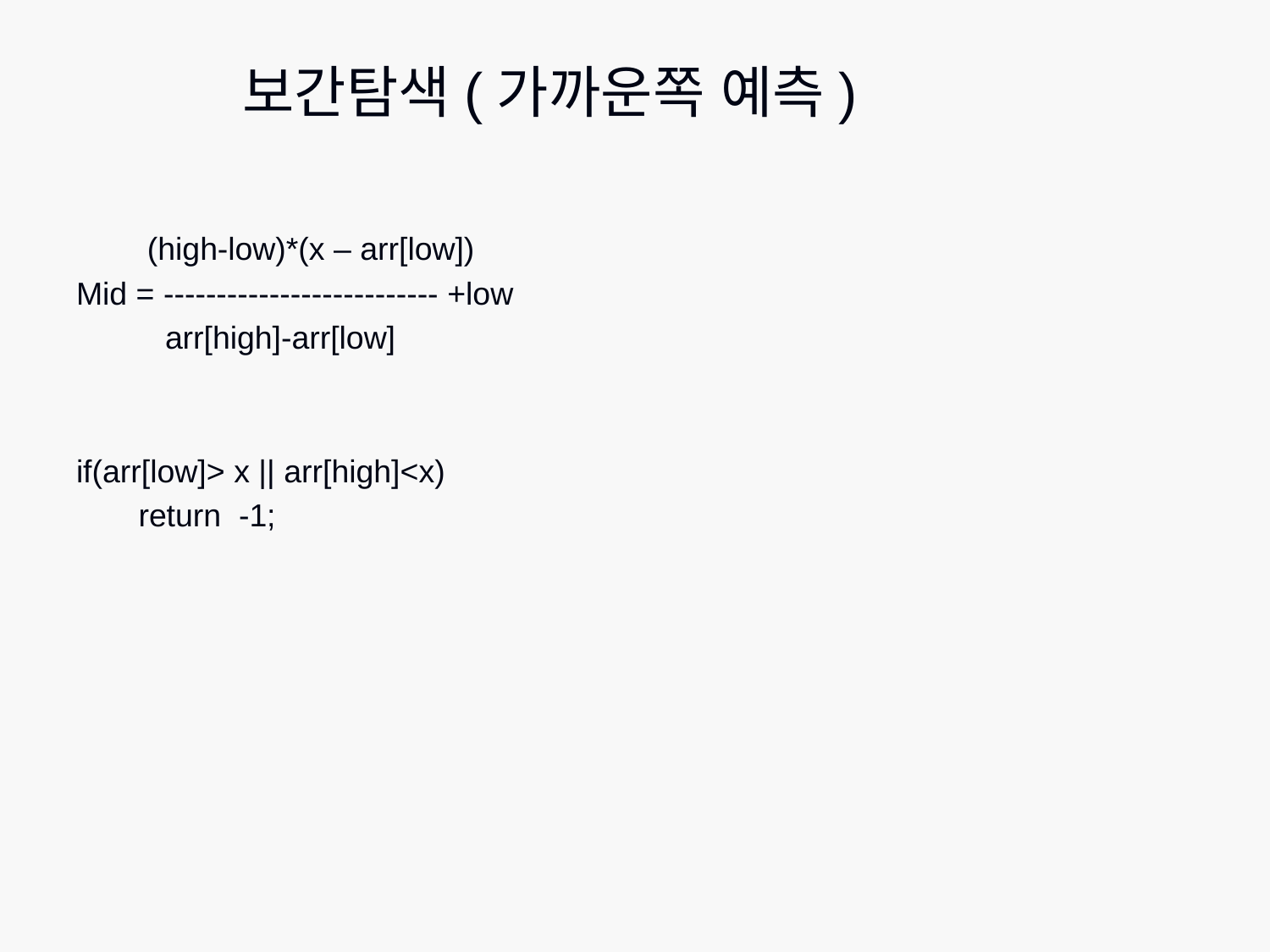

# 보간탐색(가까운쪽 예측)
        (high-low)*(x – arr[low])
Mid = -------------------------- +low
          arr[high]-arr[low]

if(arr[low]> x || arr[high]<x)
       return  -1;